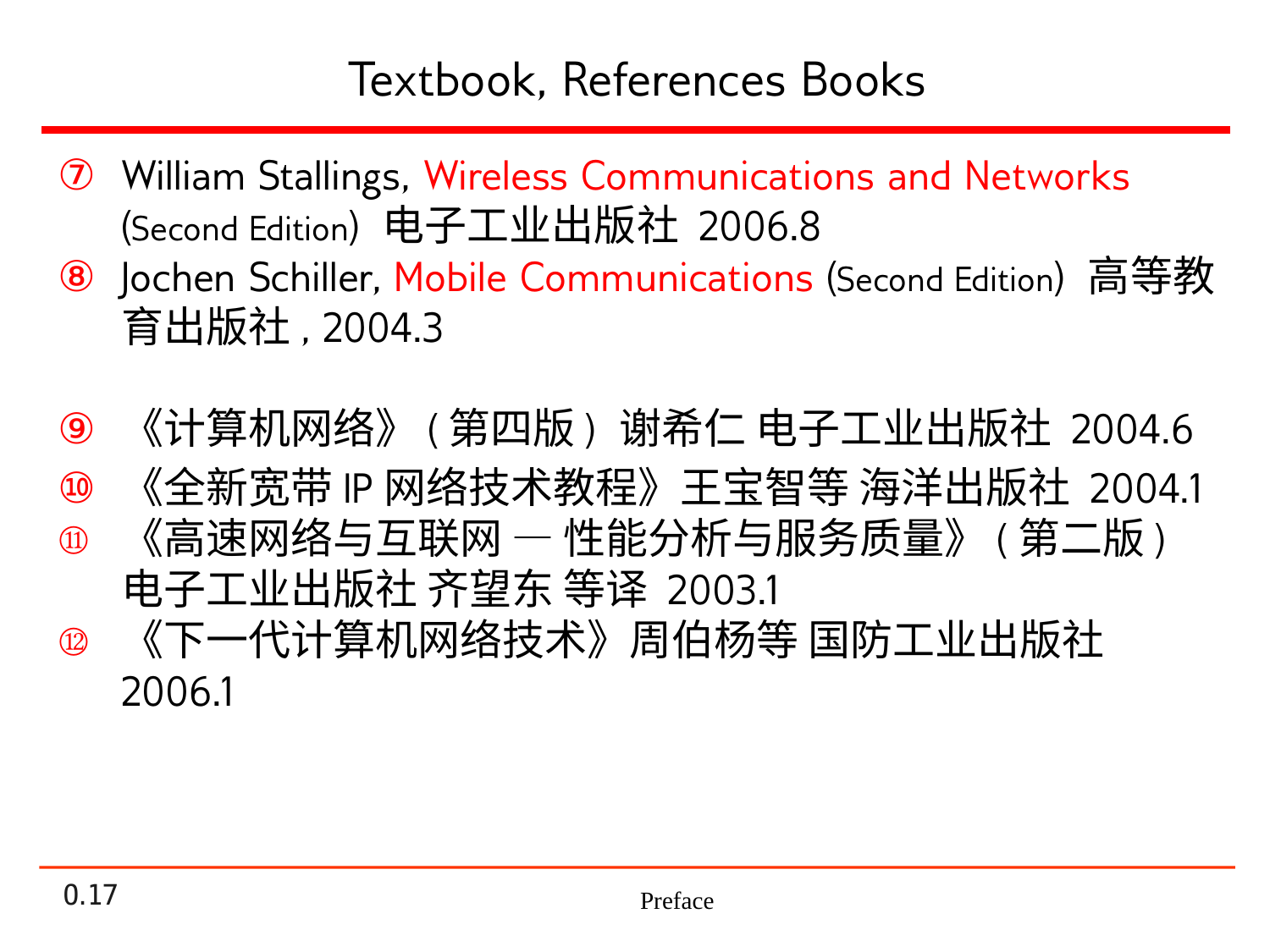

# Textbook, References Books
William Stallings, Wireless Communications and Networks (Second Edition) 电子工业出版社 2006.8
Jochen Schiller, Mobile Communications (Second Edition) 高等教育出版社, 2004.3

《计算机网络》(第四版) 谢希仁 电子工业出版社 2004.6
《全新宽带IP网络技术教程》王宝智等 海洋出版社 2004.1
《高速网络与互联网 — 性能分析与服务质量》(第二版) 电子工业出版社 齐望东 等译 2003.1
《下一代计算机网络技术》周伯杨等 国防工业出版社 2006.1
Preface